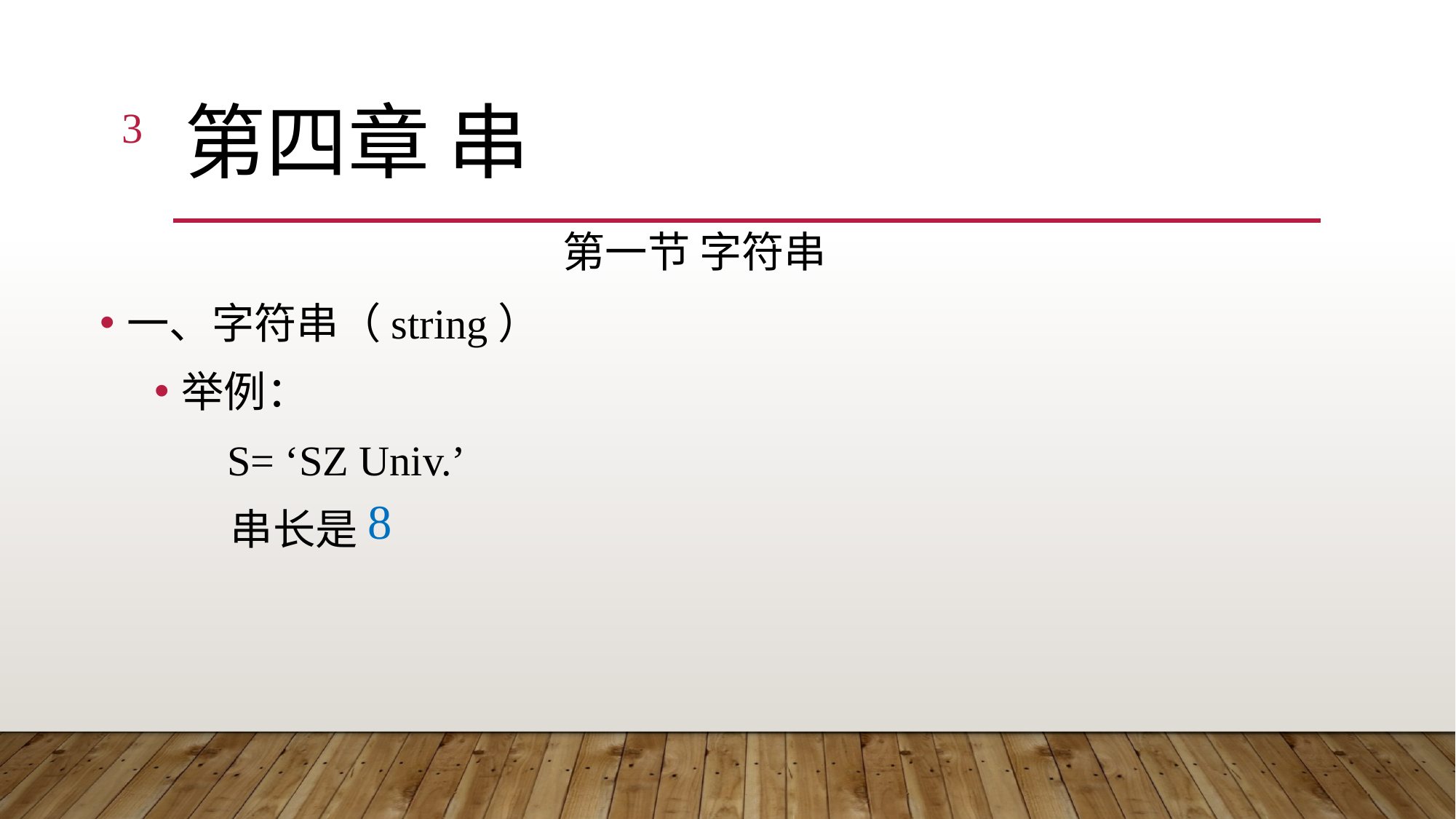

3
# 第四章 串
第一节 字符串
一、字符串（string）
举例：
        S= ‘SZ Univ.’
       串长是

8